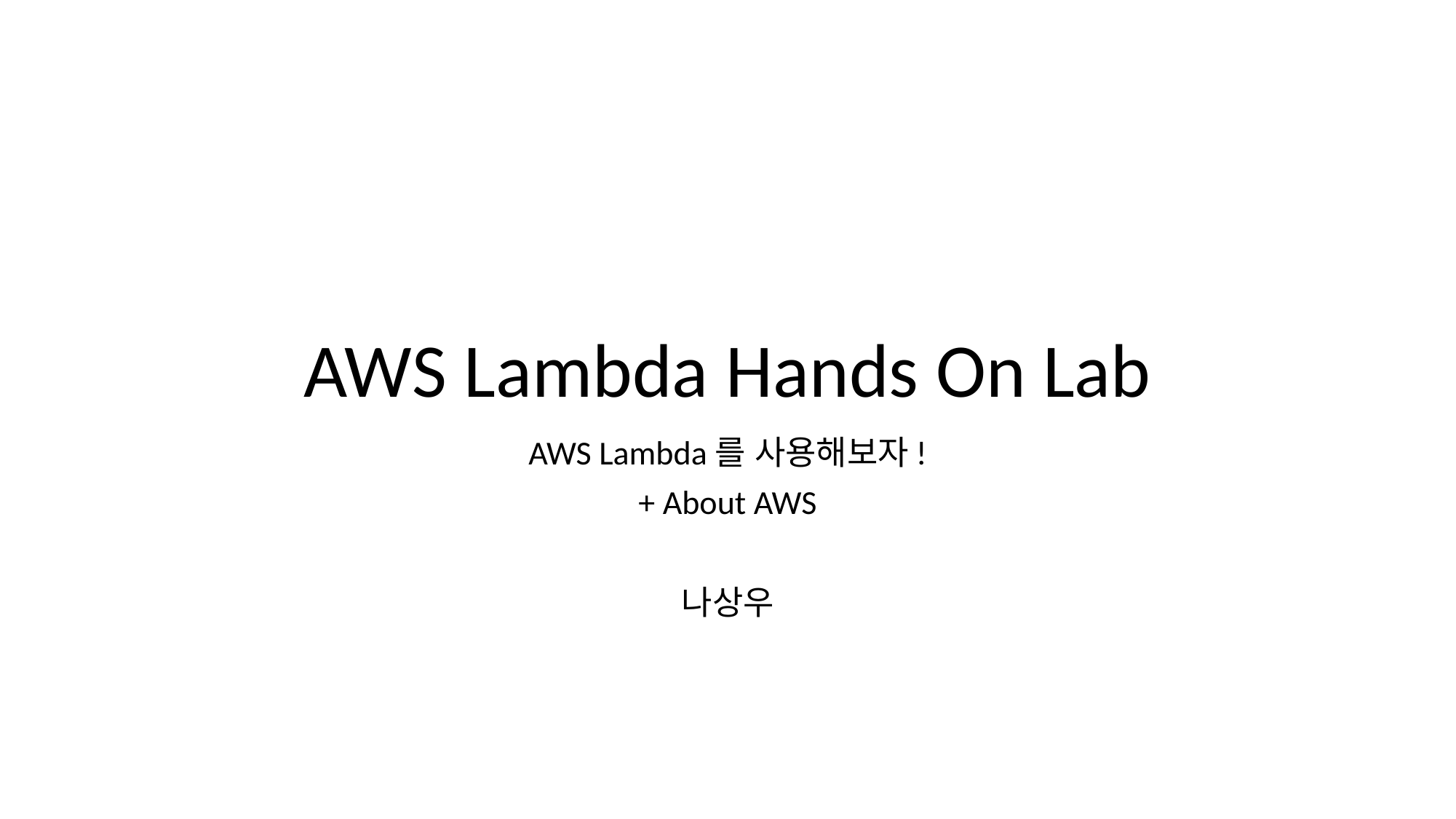

# AWS Lambda Hands On Lab
AWS Lambda를 사용해보자!
+ About AWS

나상우